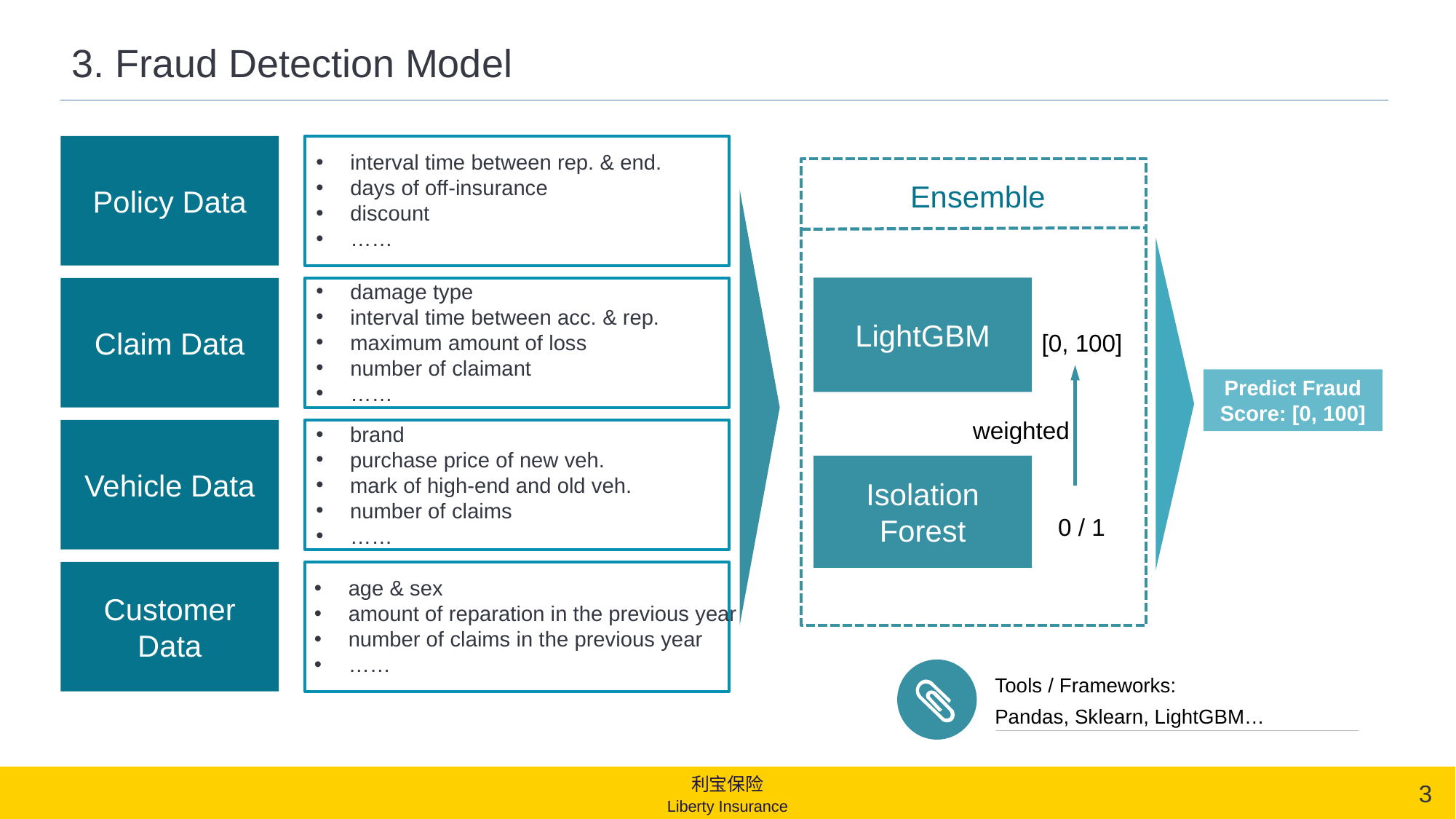

# 3. Fraud Detection Model
有车损
附加服务
Policy Data
interval time between rep. & end.
days of off-insurance
discount
……

Ensemble
damage type
interval time between acc. & rep.
maximum amount of loss
number of claimant
……
LightGBM
Claim Data
保费价格 / 价格测试
核保系数
跟对手价格比交
[0, 100]
Predict Fraud Score: [0, 100]

weighted
brand
purchase price of new veh.
mark of high-end and old veh.
number of claims
……
有车损
附加服务
Vehicle Data
Isolation
Forest
0 / 1
Customer Data
保费价格 / 价格测试
核保系数
跟对手价格比交
age & sex
amount of reparation in the previous year
number of claims in the previous year
……
Tools / Frameworks:
Pandas, Sklearn, LightGBM…

3